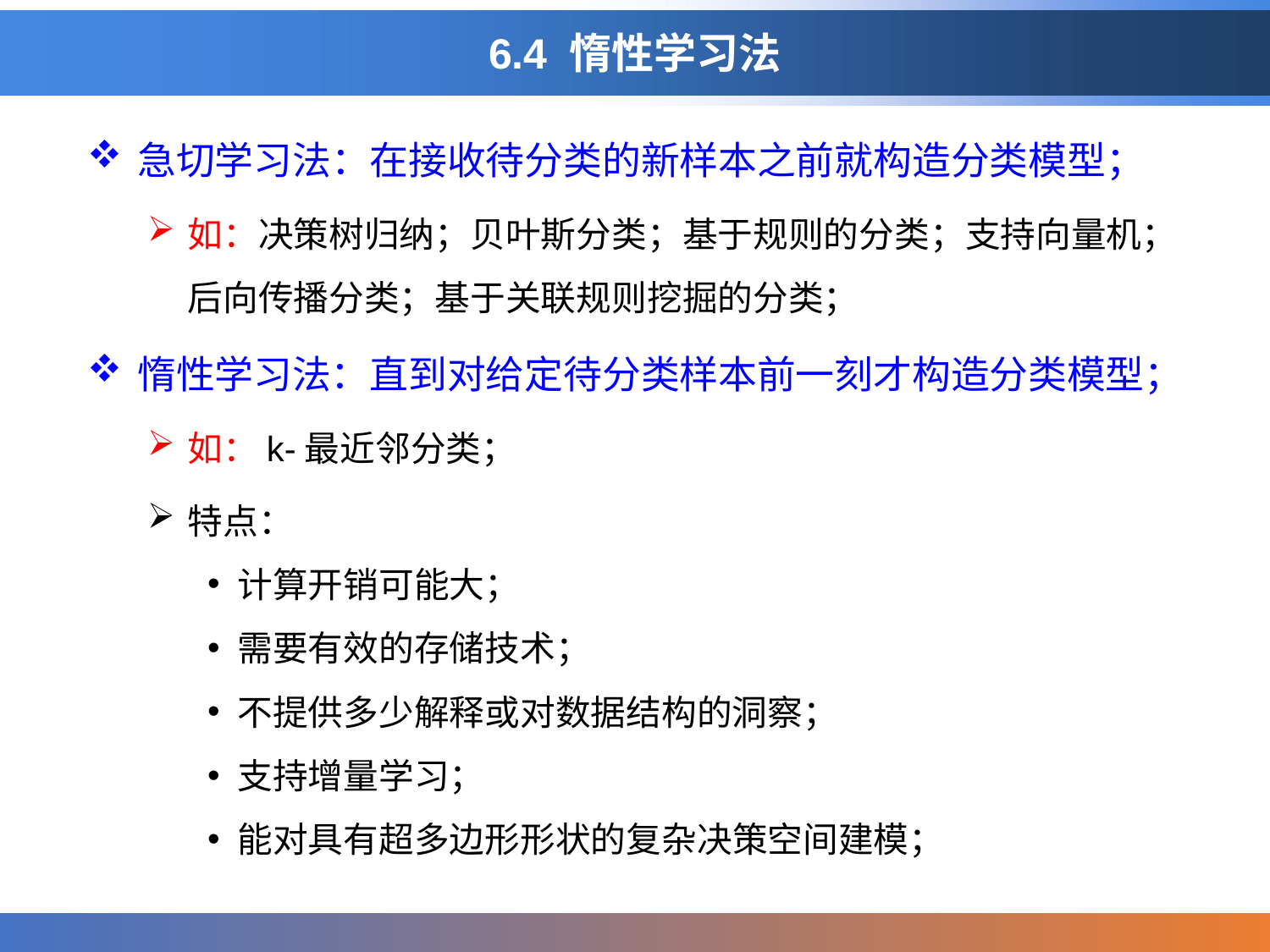

# 6.4 惰性学习法
急切学习法：在接收待分类的新样本之前就构造分类模型；
如：决策树归纳；贝叶斯分类；基于规则的分类；支持向量机；后向传播分类；基于关联规则挖掘的分类；
惰性学习法：直到对给定待分类样本前一刻才构造分类模型；
如：k-最近邻分类；
特点：
计算开销可能大；
需要有效的存储技术；
不提供多少解释或对数据结构的洞察；
支持增量学习；
能对具有超多边形形状的复杂决策空间建模；